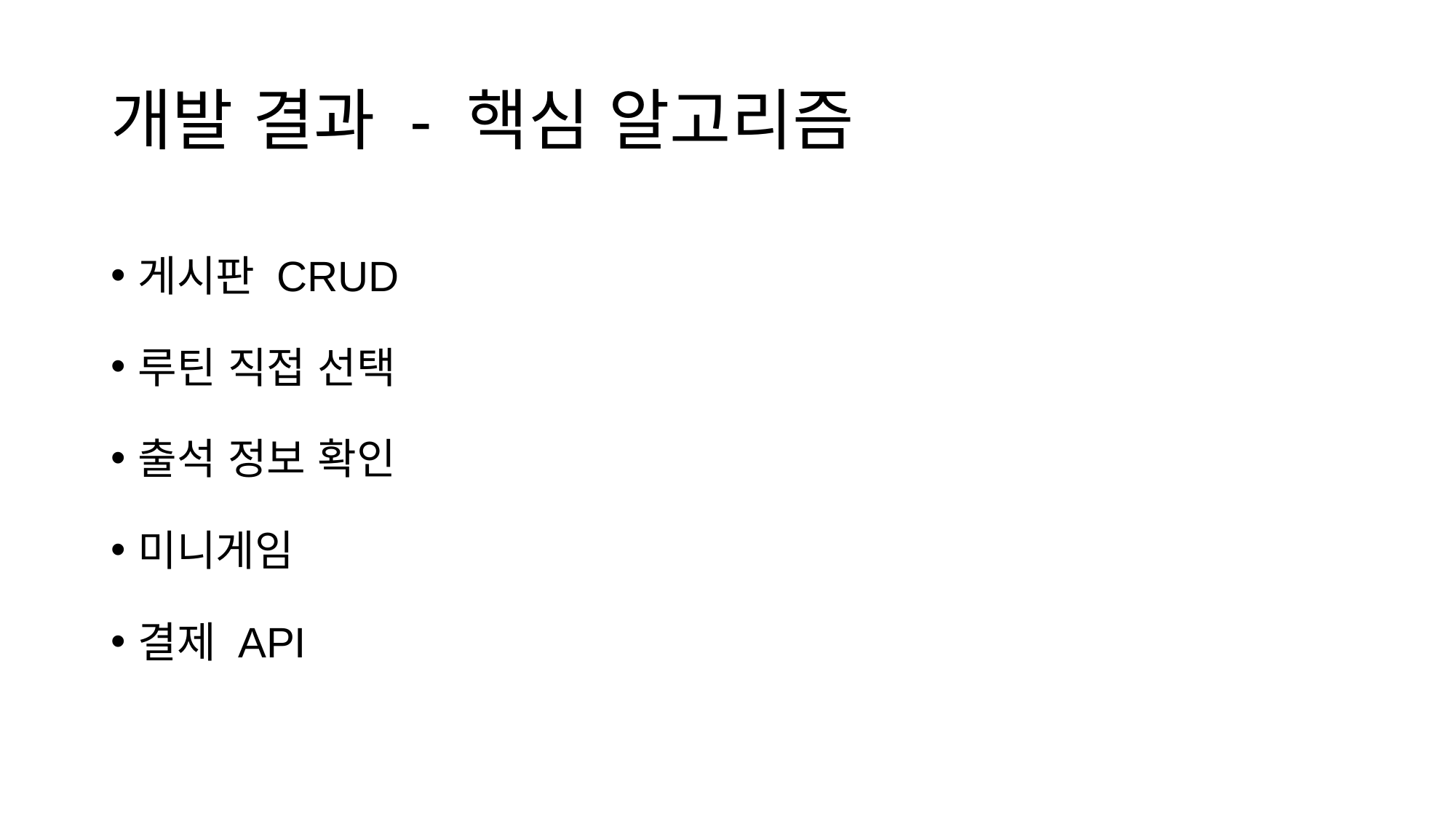

# 개발 결과 - 핵심 알고리즘
게시판 CRUD
루틴 직접 선택
출석 정보 확인
미니게임
결제 API